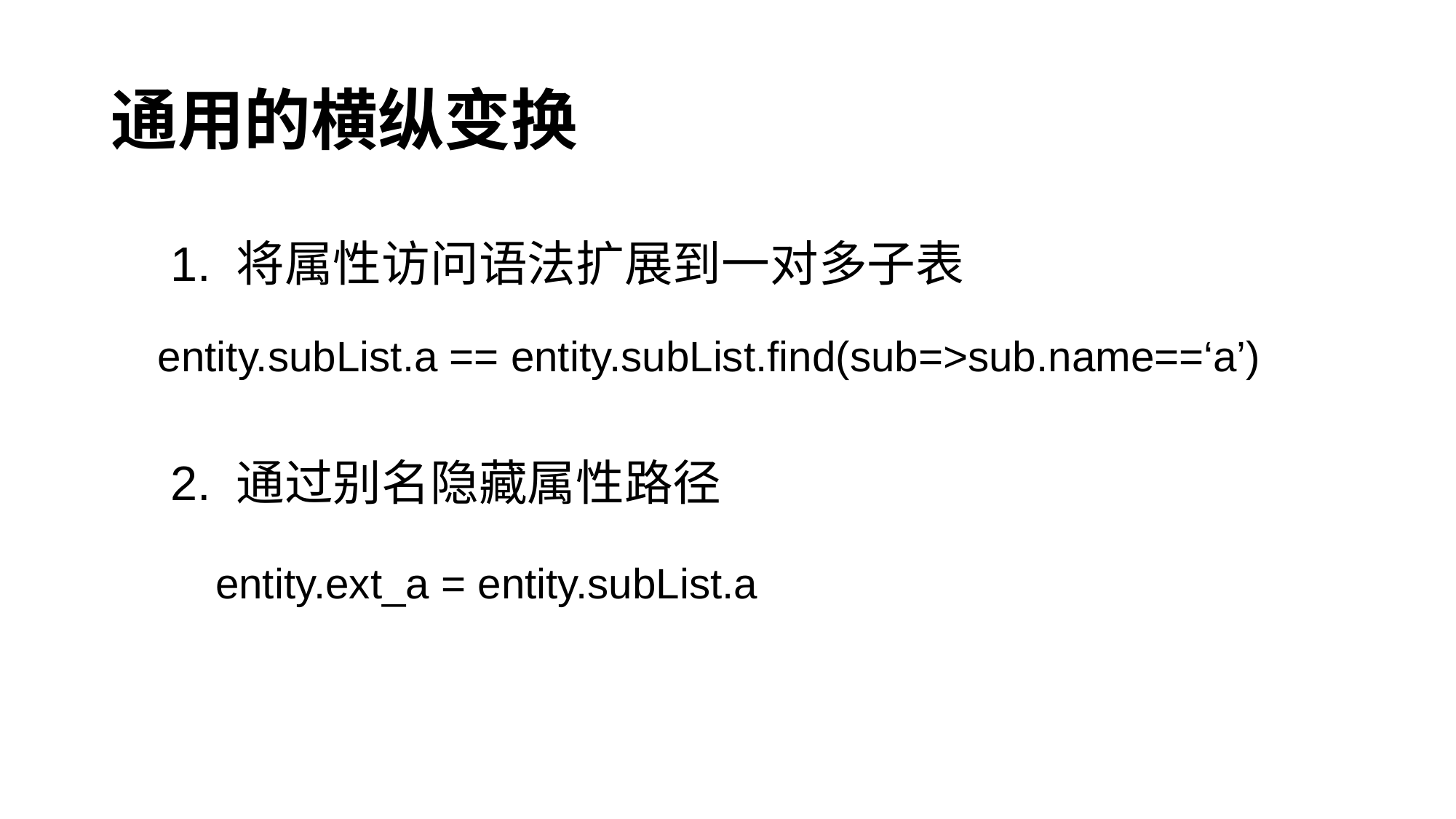

# 通用的横纵变换
1. 将属性访问语法扩展到一对多子表
entity.subList.a == entity.subList.find(sub=>sub.name==‘a’)
2. 通过别名隐藏属性路径
entity.ext_a = entity.subList.a